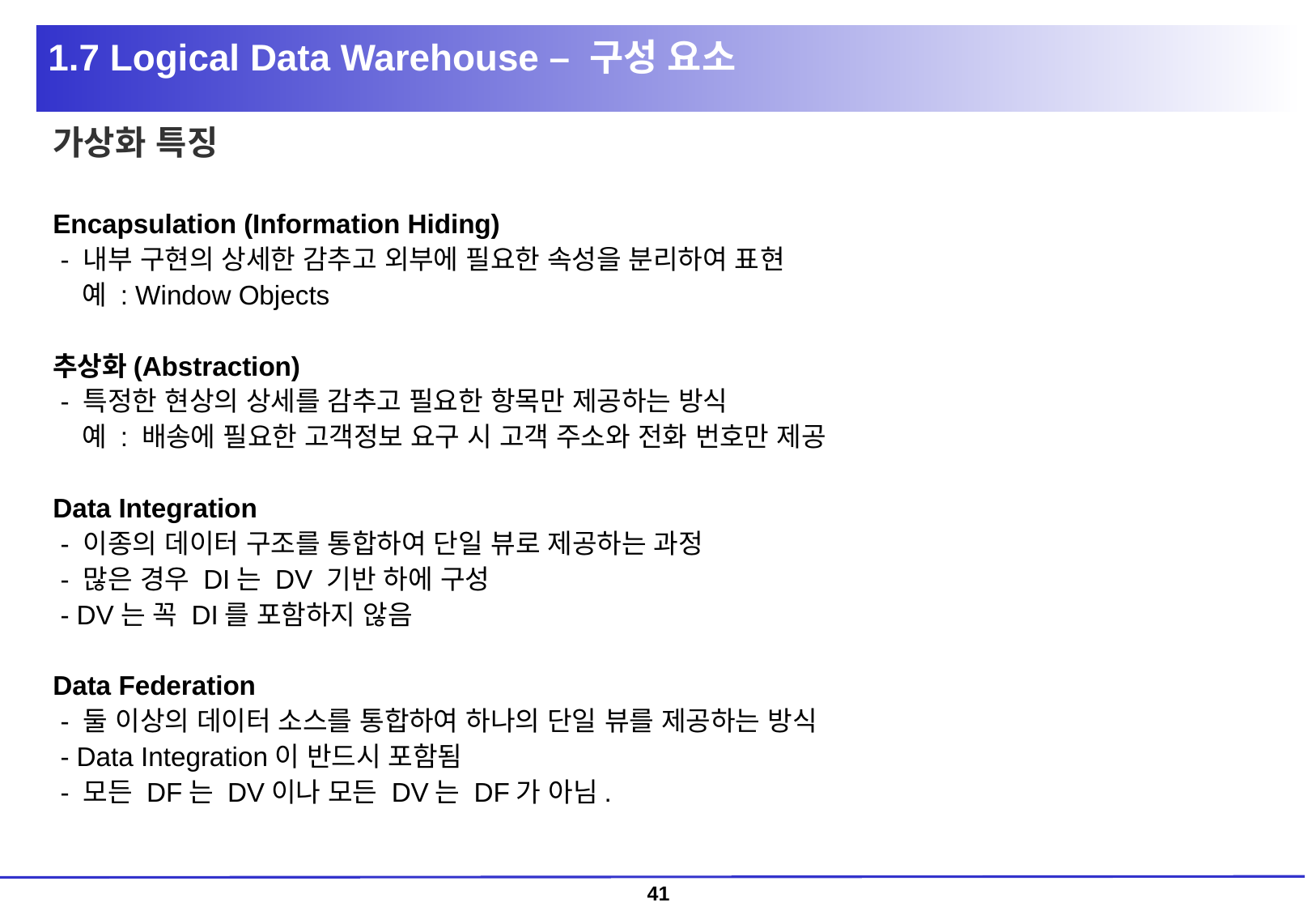

1.7 Logical Data Warehouse – 구성 요소
 가상화 특징
Encapsulation (Information Hiding)
 - 내부 구현의 상세한 감추고 외부에 필요한 속성을 분리하여 표현
   예 : Window Objects

추상화(Abstraction)
 - 특정한 현상의 상세를 감추고 필요한 항목만 제공하는 방식
   예 : 배송에 필요한 고객정보 요구 시 고객 주소와 전화 번호만 제공

Data Integration
 - 이종의 데이터 구조를 통합하여 단일 뷰로 제공하는 과정
 - 많은 경우 DI는 DV 기반 하에 구성
 - DV는 꼭 DI를 포함하지 않음

Data Federation
 - 둘 이상의 데이터 소스를 통합하여 하나의 단일 뷰를 제공하는 방식
 - Data Integration이 반드시 포함됨
 - 모든 DF는 DV이나 모든 DV는 DF가 아님.